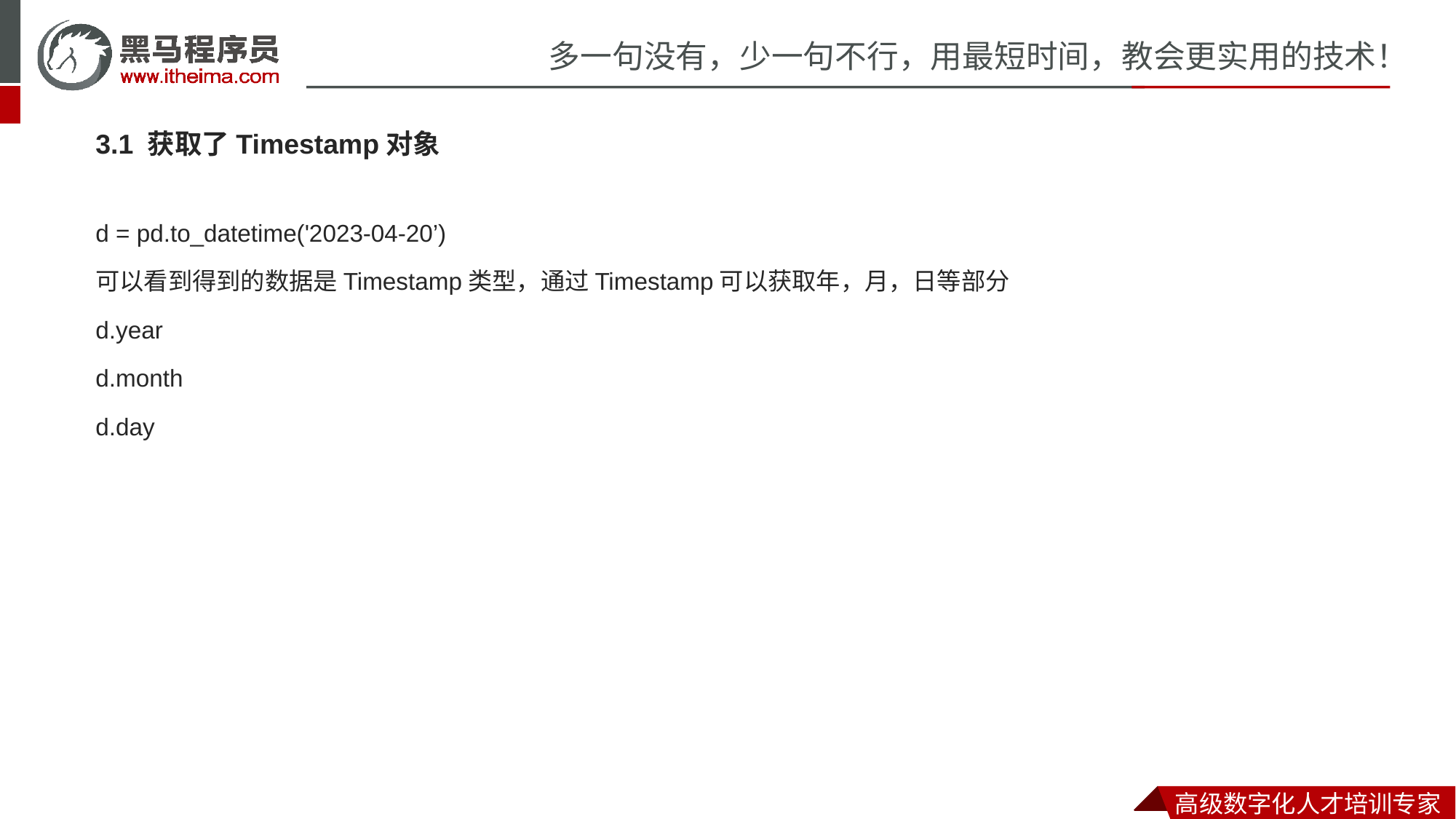

3.1 获取了Timestamp对象
d = pd.to_datetime('2023-04-20’)
可以看到得到的数据是Timestamp类型，通过Timestamp可以获取年，月，日等部分
d.year
d.month
d.day